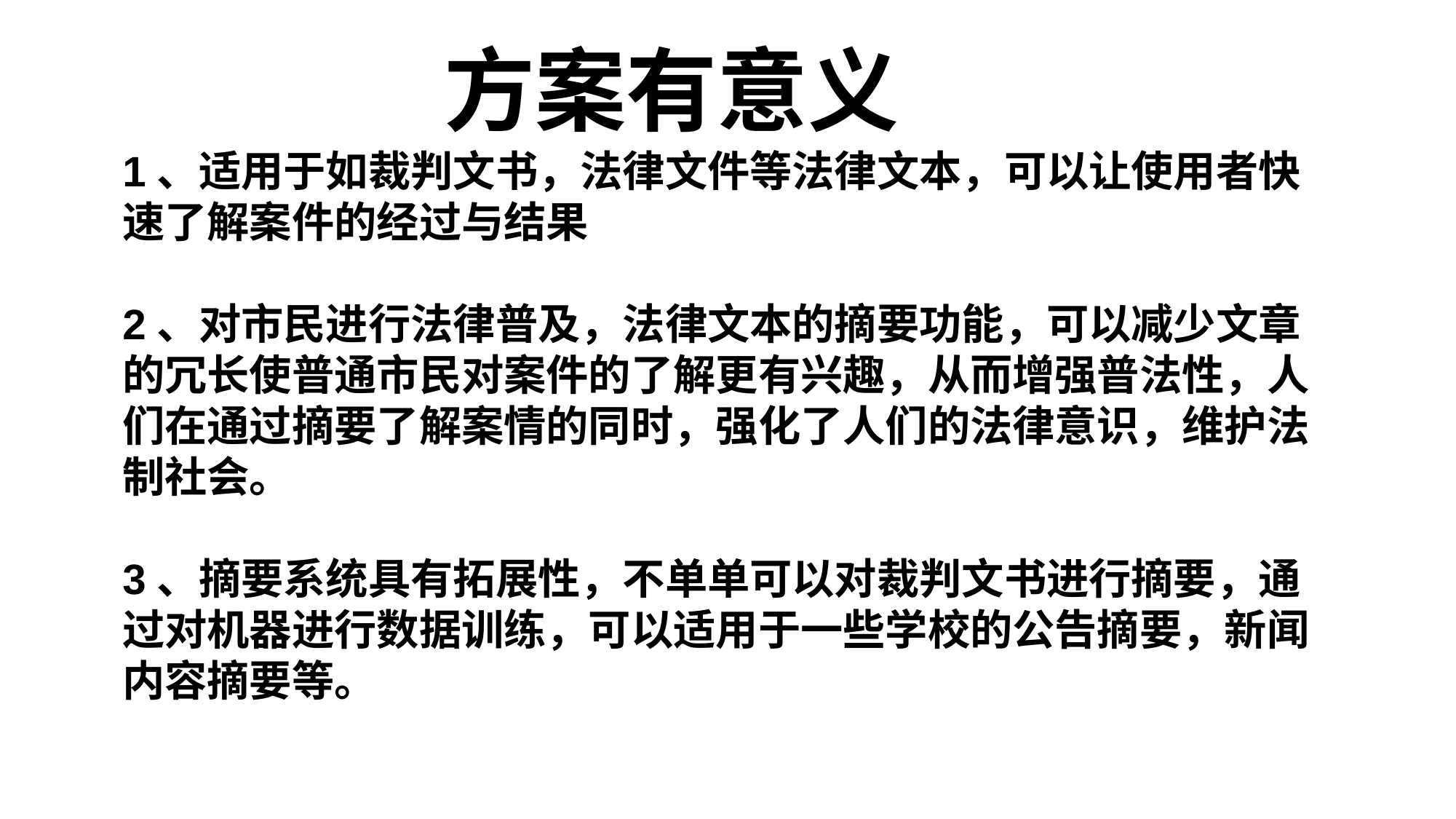

方案有意义
1、适用于如裁判文书，法律文件等法律文本，可以让使用者快速了解案件的经过与结果

2、对市民进行法律普及，法律文本的摘要功能，可以减少文章的冗长使普通市民对案件的了解更有兴趣，从而增强普法性，人们在通过摘要了解案情的同时，强化了人们的法律意识，维护法制社会。

3、摘要系统具有拓展性，不单单可以对裁判文书进行摘要，通过对机器进行数据训练，可以适用于一些学校的公告摘要，新闻内容摘要等。